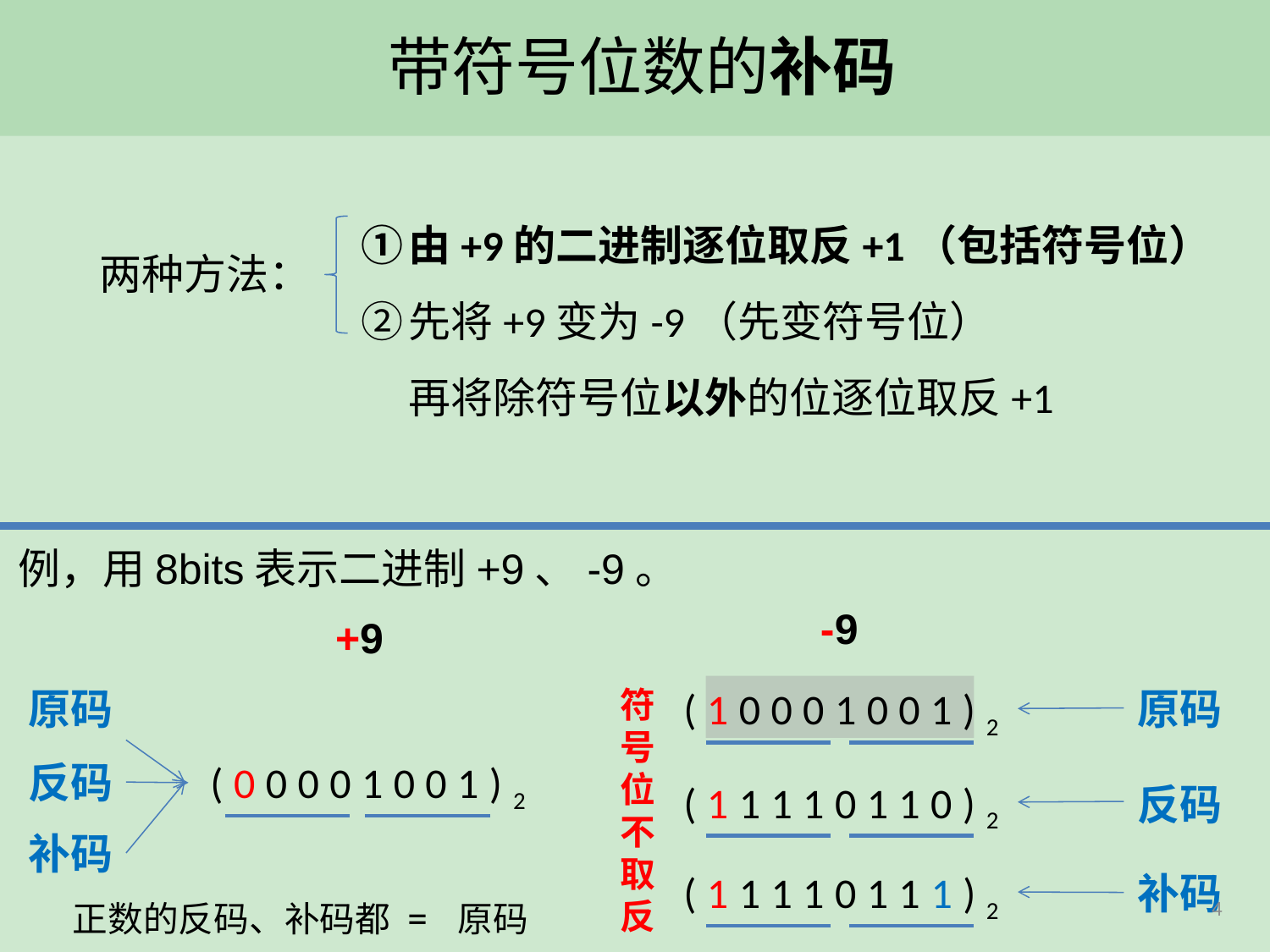

# 带符号位数的补码
由+9的二进制逐位取反+1（包括符号位）
先将+9变为-9（先变符号位）
再将除符号位以外的位逐位取反+1

两种方法：
例，用8bits表示二进制+9、-9。
-9
+9

符
号
位
不
取
反
原码
原码
(10001001)2
反码
(00001001)2
(11110110)2
反码
补码
(11110111)2
补码

4
正数的反码、补码都 = 原码